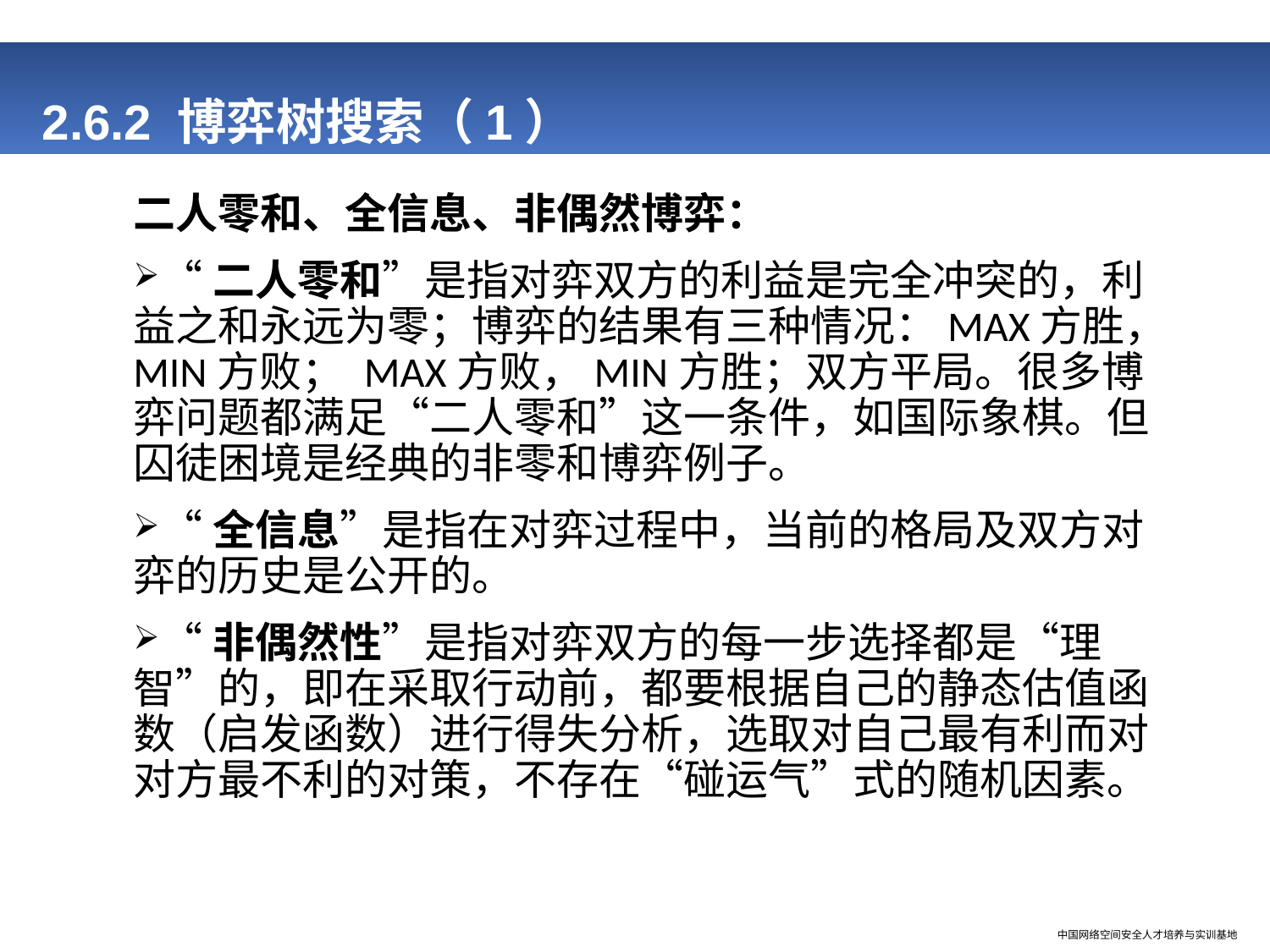

# 2.6.2 博弈树搜索（1）
二人零和、全信息、非偶然博弈：
“二人零和”是指对弈双方的利益是完全冲突的，利益之和永远为零；博弈的结果有三种情况：MAX方胜，MIN方败； MAX方败，MIN方胜；双方平局。很多博弈问题都满足“二人零和”这一条件，如国际象棋。但囚徒困境是经典的非零和博弈例子。
“全信息”是指在对弈过程中，当前的格局及双方对弈的历史是公开的。
“非偶然性”是指对弈双方的每一步选择都是“理智”的，即在采取行动前，都要根据自己的静态估值函数（启发函数）进行得失分析，选取对自己最有利而对对方最不利的对策，不存在“碰运气”式的随机因素。